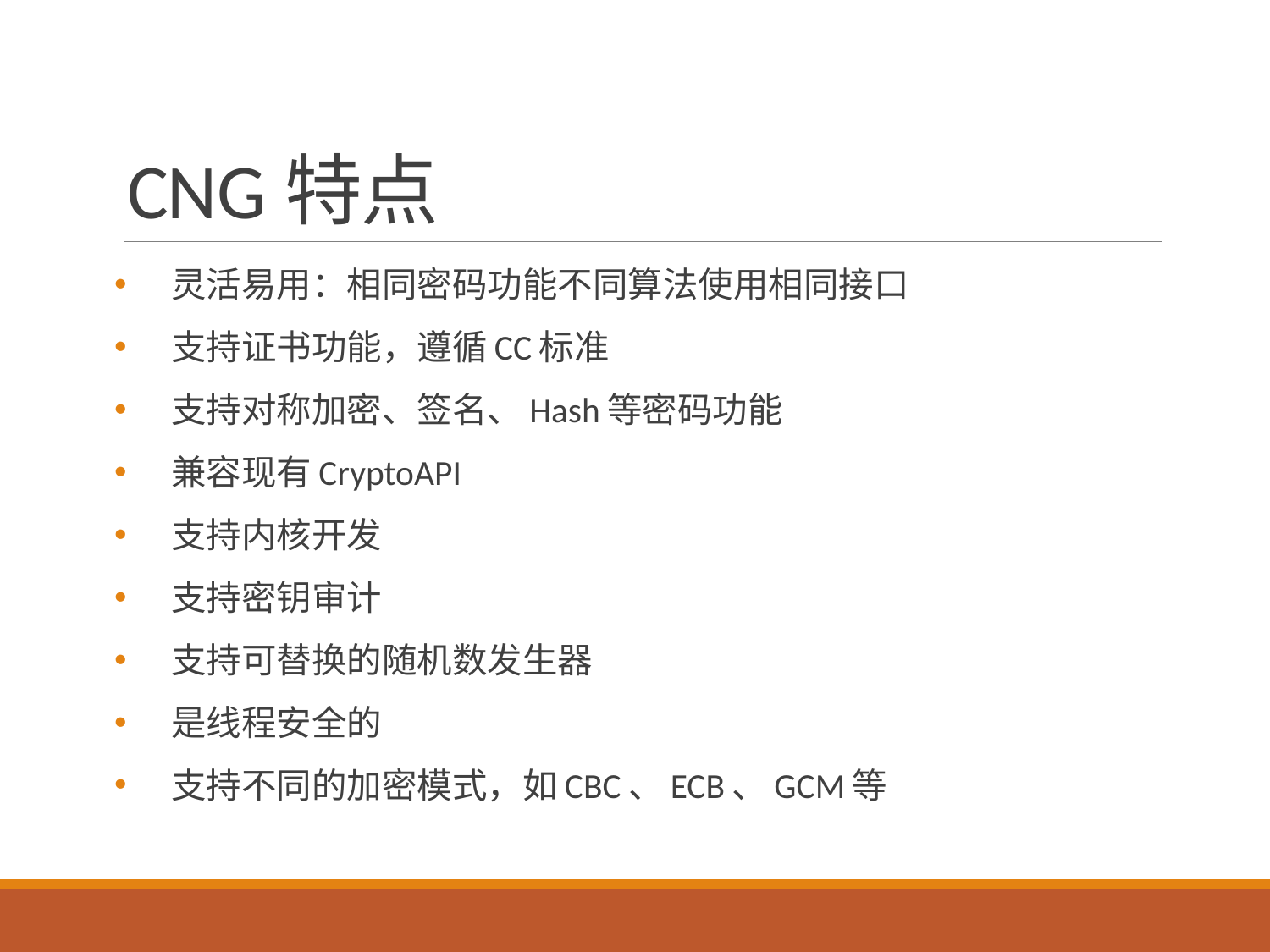

# CNG特点
灵活易用：相同密码功能不同算法使用相同接口
支持证书功能，遵循CC标准
支持对称加密、签名、Hash等密码功能
兼容现有CryptoAPI
支持内核开发
支持密钥审计
支持可替换的随机数发生器
是线程安全的
支持不同的加密模式，如CBC、ECB、GCM等